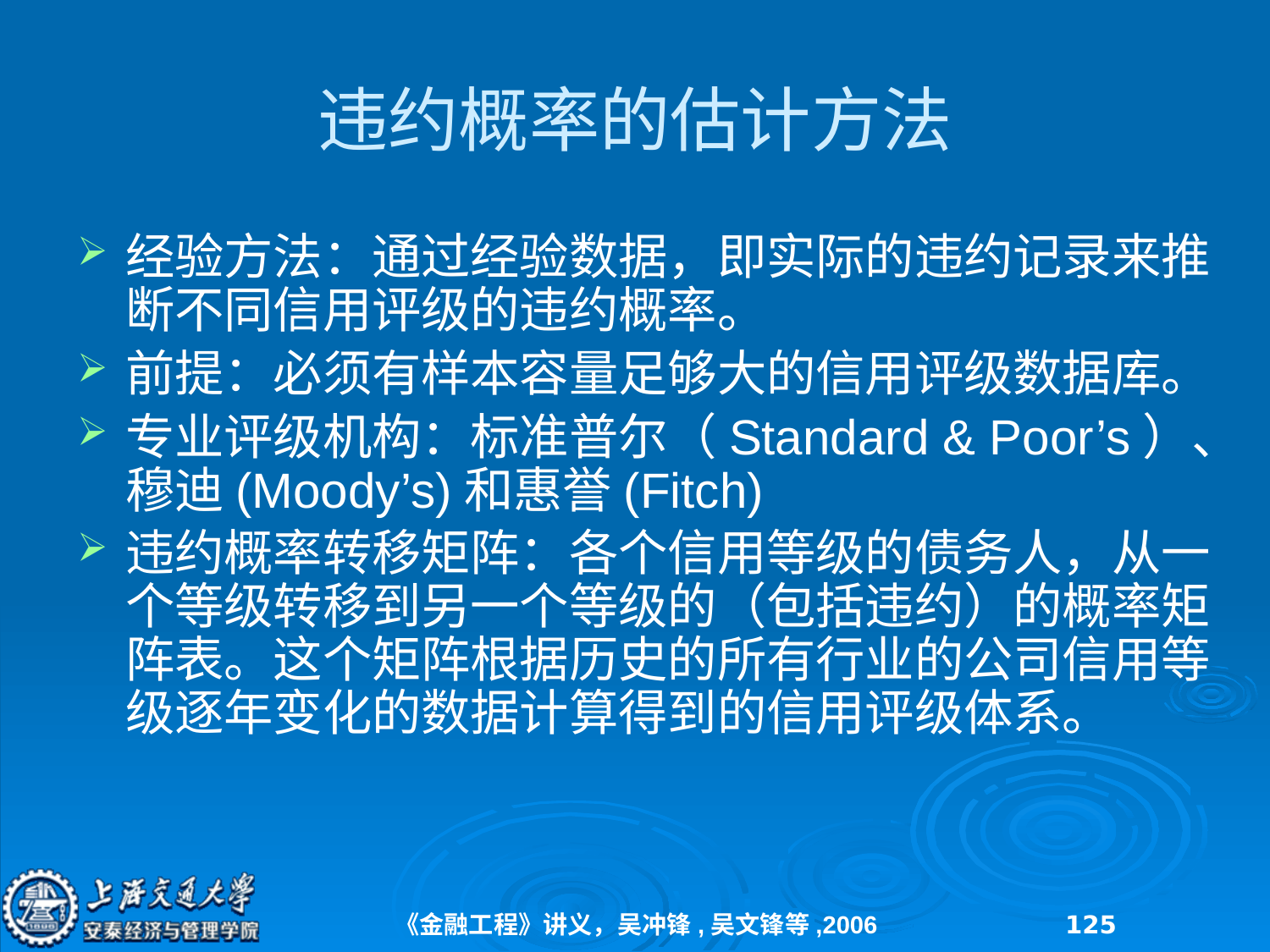

# 违约概率的估计方法
经验方法：通过经验数据，即实际的违约记录来推断不同信用评级的违约概率。
前提：必须有样本容量足够大的信用评级数据库。
专业评级机构：标准普尔（Standard & Poor’s）、穆迪(Moody’s)和惠誉(Fitch)
违约概率转移矩阵：各个信用等级的债务人，从一个等级转移到另一个等级的（包括违约）的概率矩阵表。这个矩阵根据历史的所有行业的公司信用等级逐年变化的数据计算得到的信用评级体系。